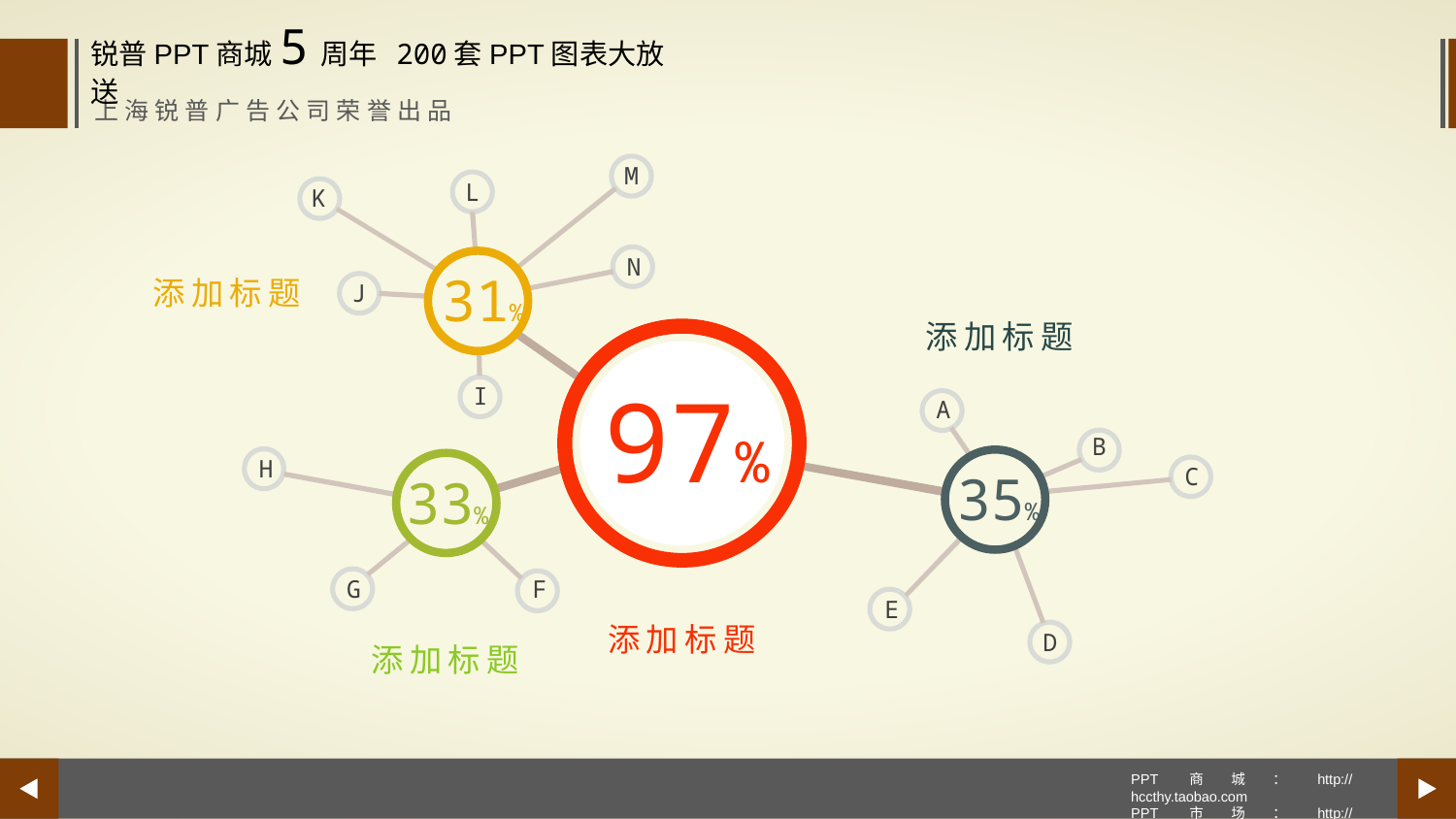

M

L
K

N

31%
添加标题

J

添加标题

97%
I

A

B

H

C

35%

33%

G
F

E
添加标题

D
添加标题